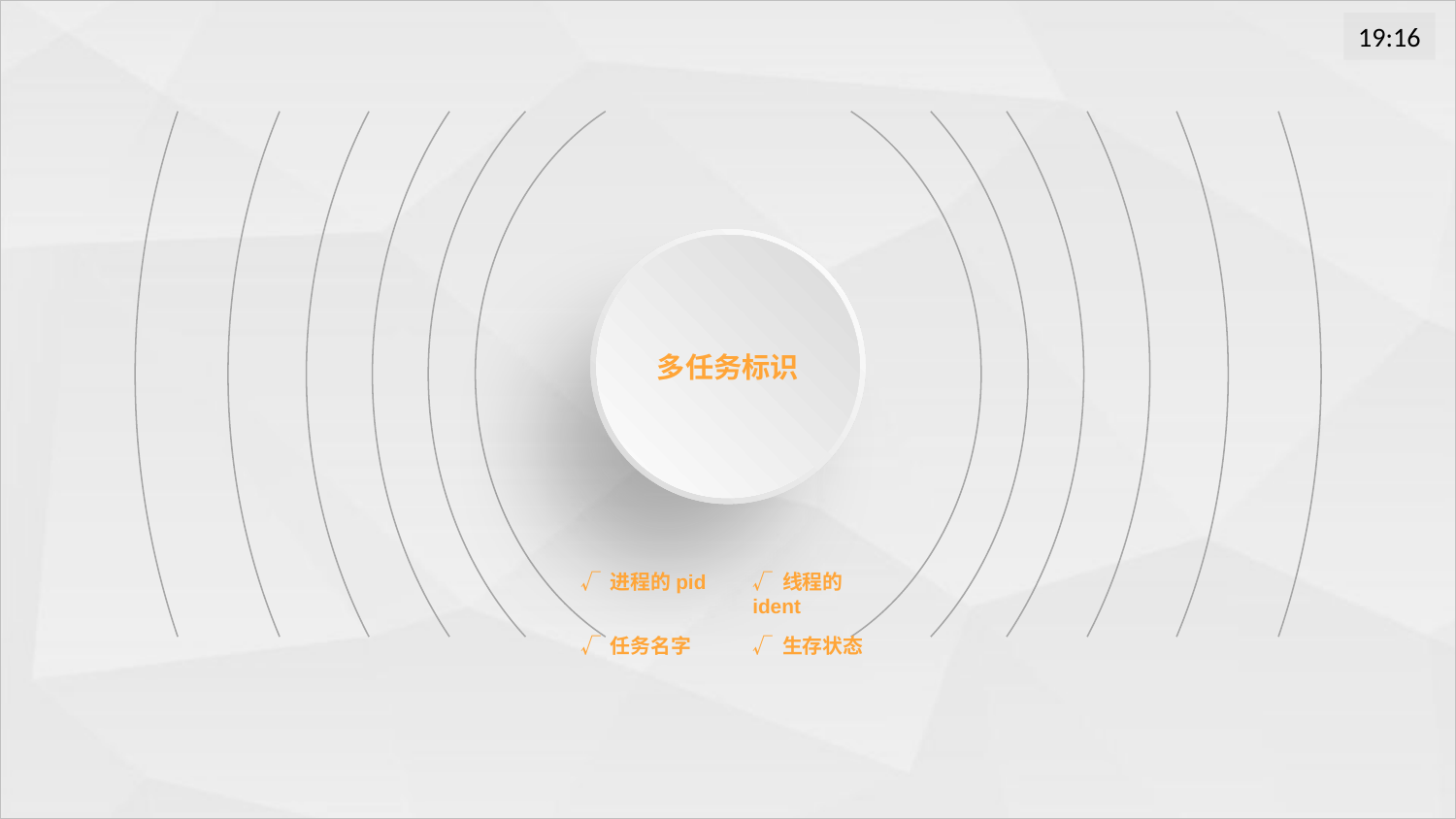

多任务标识
√ 进程的pid
√ 线程的ident
√ 任务名字
√ 生存状态